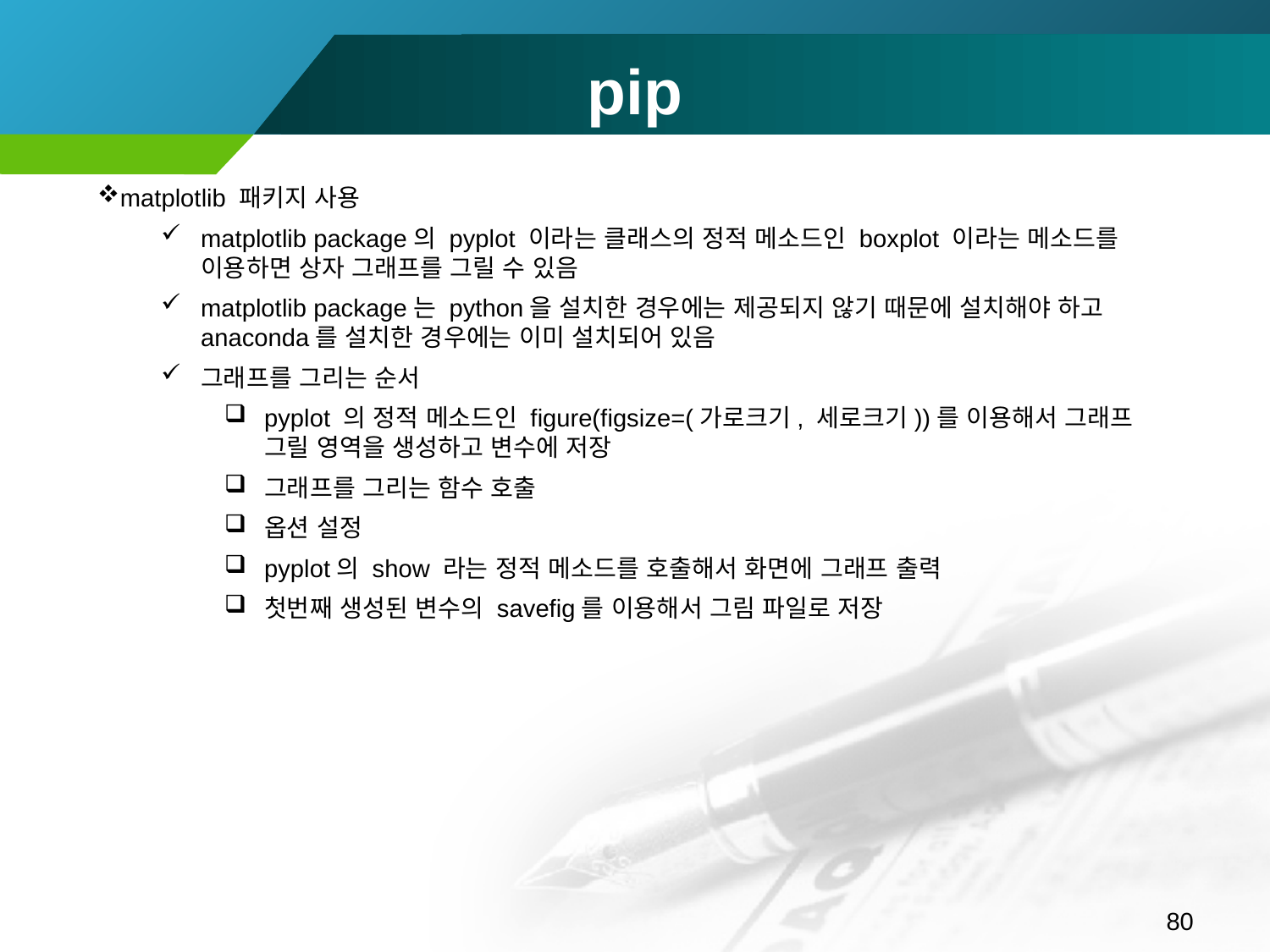

pip
matplotlib 패키지 사용
matplotlib package의 pyplot 이라는 클래스의 정적 메소드인 boxplot 이라는 메소드를 이용하면 상자 그래프를 그릴 수 있음
matplotlib package는 python을 설치한 경우에는 제공되지 않기 때문에 설치해야 하고 anaconda를 설치한 경우에는 이미 설치되어 있음
그래프를 그리는 순서
pyplot 의 정적 메소드인 figure(figsize=(가로크기, 세로크기))를 이용해서 그래프 그릴 영역을 생성하고 변수에 저장
그래프를 그리는 함수 호출
옵션 설정
pyplot의 show 라는 정적 메소드를 호출해서 화면에 그래프 출력
첫번째 생성된 변수의 savefig를 이용해서 그림 파일로 저장
80